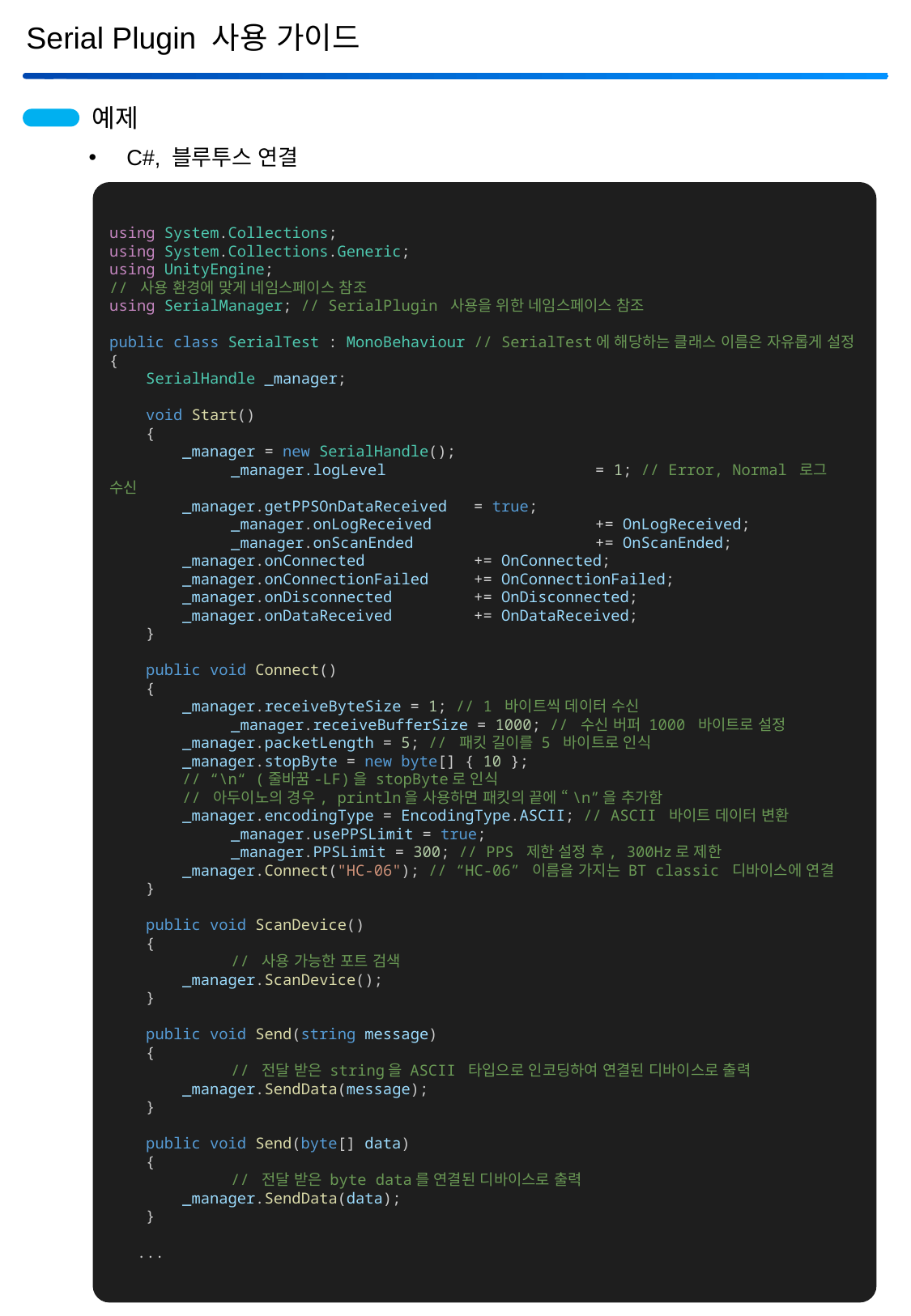

Serial Plugin 사용 가이드

예제

C#, 블루투스 연결
using System.Collections;
using System.Collections.Generic;
using UnityEngine;
// 사용 환경에 맞게 네임스페이스 참조
using SerialManager; // SerialPlugin 사용을 위한 네임스페이스 참조

public class SerialTest : MonoBehaviour // SerialTest에 해당하는 클래스 이름은 자유롭게 설정
{
    SerialHandle _manager;

    void Start()
    {
        _manager = new SerialHandle();
	_manager.logLevel 		= 1; // Error, Normal 로그 수신
        _manager.getPPSOnDataReceived 	= true;
	_manager.onLogReceived      	+= OnLogReceived;
	_manager.onScanEnded        	+= OnScanEnded;
        _manager.onConnected        	+= OnConnected;
        _manager.onConnectionFailed 	+= OnConnectionFailed;
        _manager.onDisconnected     	+= OnDisconnected;
        _manager.onDataReceived     	+= OnDataReceived;
    }

    public void Connect()
    {
        _manager.receiveByteSize = 1; // 1 바이트씩 데이터 수신
	_manager.receiveBufferSize = 1000; // 수신 버퍼 1000 바이트로 설정
        _manager.packetLength = 5; // 패킷 길이를 5 바이트로 인식
        _manager.stopByte = new byte[] { 10 };
        // “\n“ (줄바꿈-LF)을 stopByte로 인식
        // 아두이노의 경우, println을 사용하면 패킷의 끝에 “\n”을 추가함
        _manager.encodingType = EncodingType.ASCII; // ASCII 바이트 데이터 변환
	_manager.usePPSLimit = true;
	_manager.PPSLimit = 300; // PPS 제한 설정 후, 300Hz로 제한
        _manager.Connect("HC-06"); // “HC-06” 이름을 가지는 BT classic 디바이스에 연결
    }

    public void ScanDevice()
    {
	// 사용 가능한 포트 검색
        _manager.ScanDevice();
    }
    public void Send(string message)
    {
	// 전달 받은 string을 ASCII 타입으로 인코딩하여 연결된 디바이스로 출력
        _manager.SendData(message);
    }

    public void Send(byte[] data)
    {
	// 전달 받은 byte data를 연결된 디바이스로 출력
        _manager.SendData(data);
    }

   ...